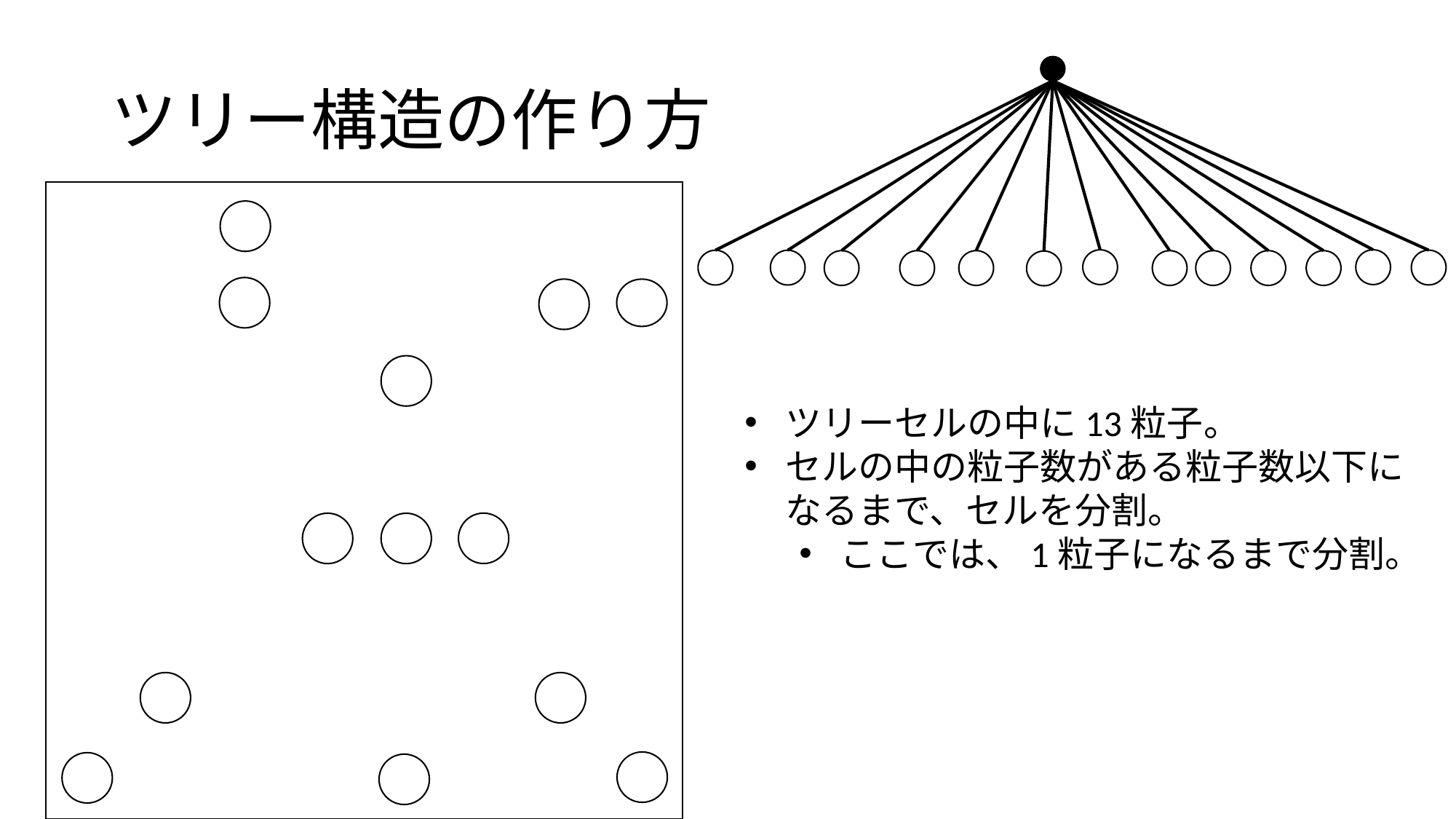

# ツリー構造の作り方

ツリーセルの中に13粒子。
セルの中の粒子数がある粒子数以下になるまで、セルを分割。
ここでは、1粒子になるまで分割。